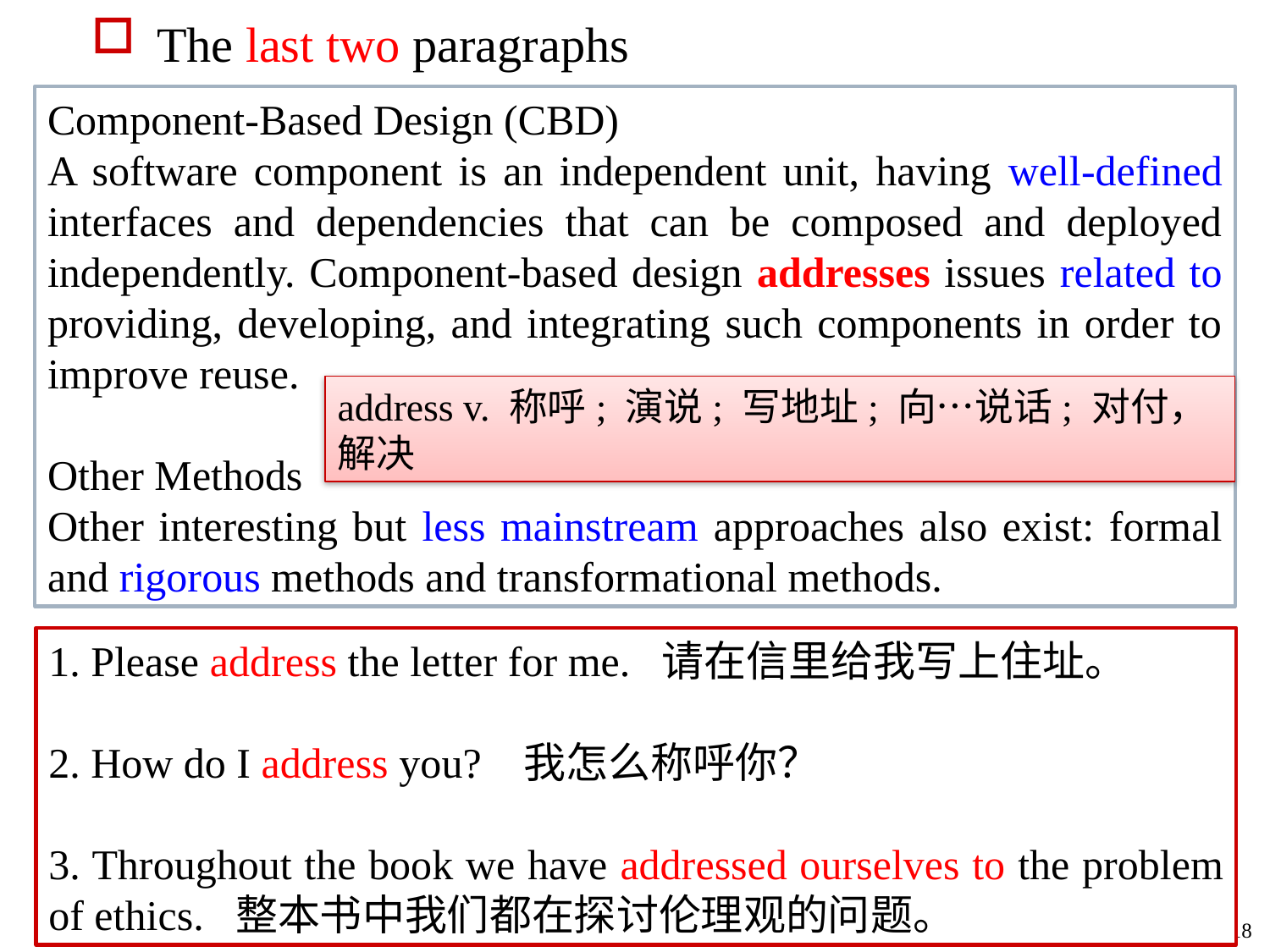

The last two paragraphs
Component-Based Design (CBD)
A software component is an independent unit, having well-defined interfaces and dependencies that can be composed and deployed independently. Component-based design addresses issues related to providing, developing, and integrating such components in order to improve reuse.

Other Methods
Other interesting but less mainstream approaches also exist: formal and rigorous methods and transformational methods.
address v. 称呼; 演说; 写地址; 向…说话; 对付，解决
1. Please address the letter for me.  请在信里给我写上住址。

2. How do I address you?   我怎么称呼你？

3. Throughout the book we have addressed ourselves to the problem of ethics.  整本书中我们都在探讨伦理观的问题。
18